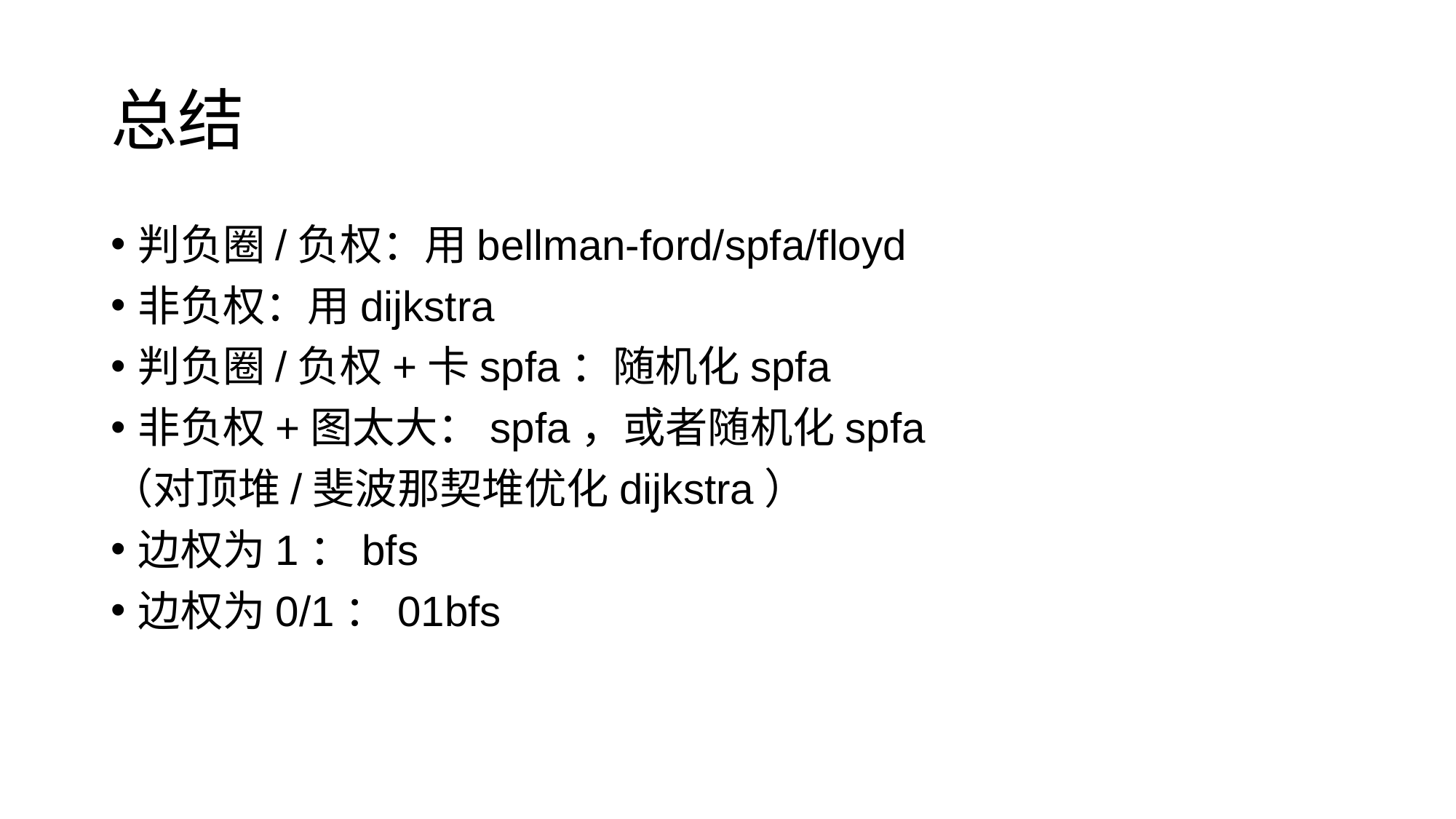

# 总结
判负圈/负权：用bellman-ford/spfa/floyd
非负权：用dijkstra
判负圈/负权+卡spfa：随机化spfa
非负权+图太大：spfa，或者随机化spfa
（对顶堆/斐波那契堆优化dijkstra）
边权为1：bfs
边权为0/1：01bfs